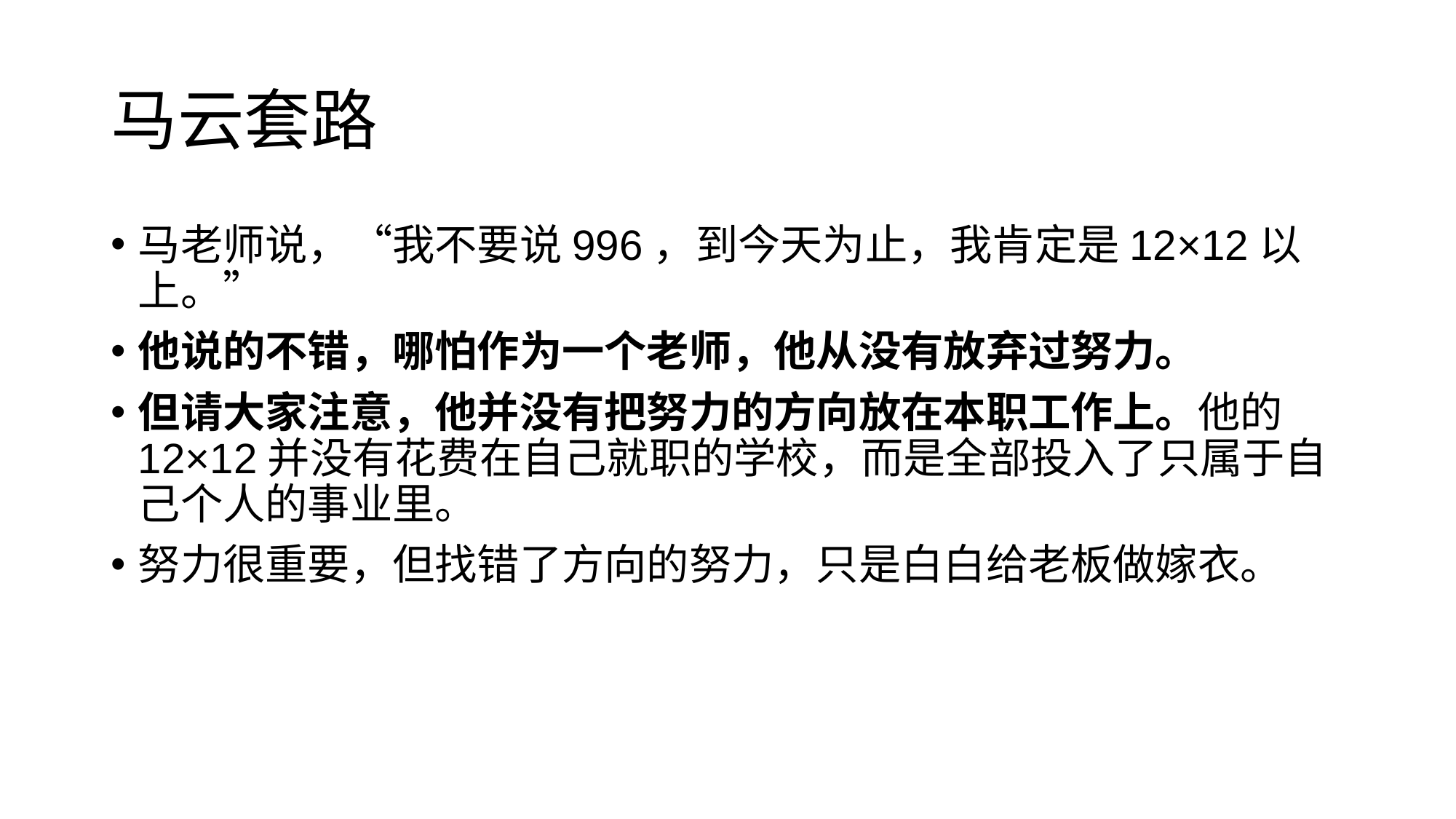

# 马云套路
马老师说，“我不要说996，到今天为止，我肯定是12×12以上。”
他说的不错，哪怕作为一个老师，他从没有放弃过努力。
但请大家注意，他并没有把努力的方向放在本职工作上。他的12×12并没有花费在自己就职的学校，而是全部投入了只属于自己个人的事业里。
努力很重要，但找错了方向的努力，只是白白给老板做嫁衣。